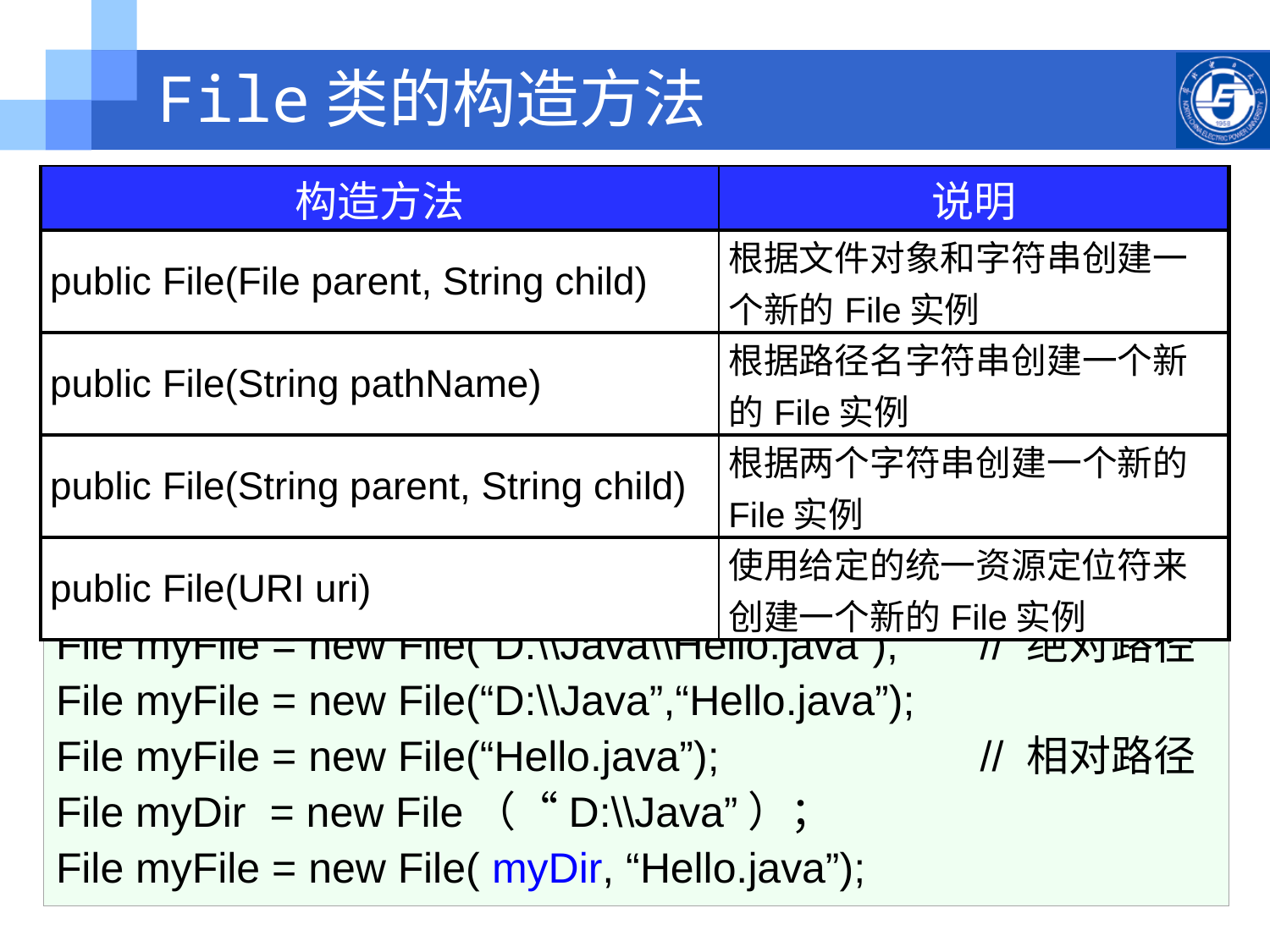

File类的构造方法
| 构造方法 | 说明 |
| --- | --- |
| public File(File parent, String child) | 根据文件对象和字符串创建一个新的File实例 |
| public File(String pathName) | 根据路径名字符串创建一个新的File实例 |
| public File(String parent, String child) | 根据两个字符串创建一个新的File实例 |
| public File(URI uri) | 使用给定的统一资源定位符来创建一个新的File实例 |
File myFile = new File(“D:\\Java\\Hello.java”);	   // 绝对路径
File myFile = new File(“D:\\Java”,“Hello.java”);
File myFile = new File(“Hello.java”);		   // 相对路径
File myDir  = new File（“D:\\Java”）；
File myFile = new File( myDir, “Hello.java”);